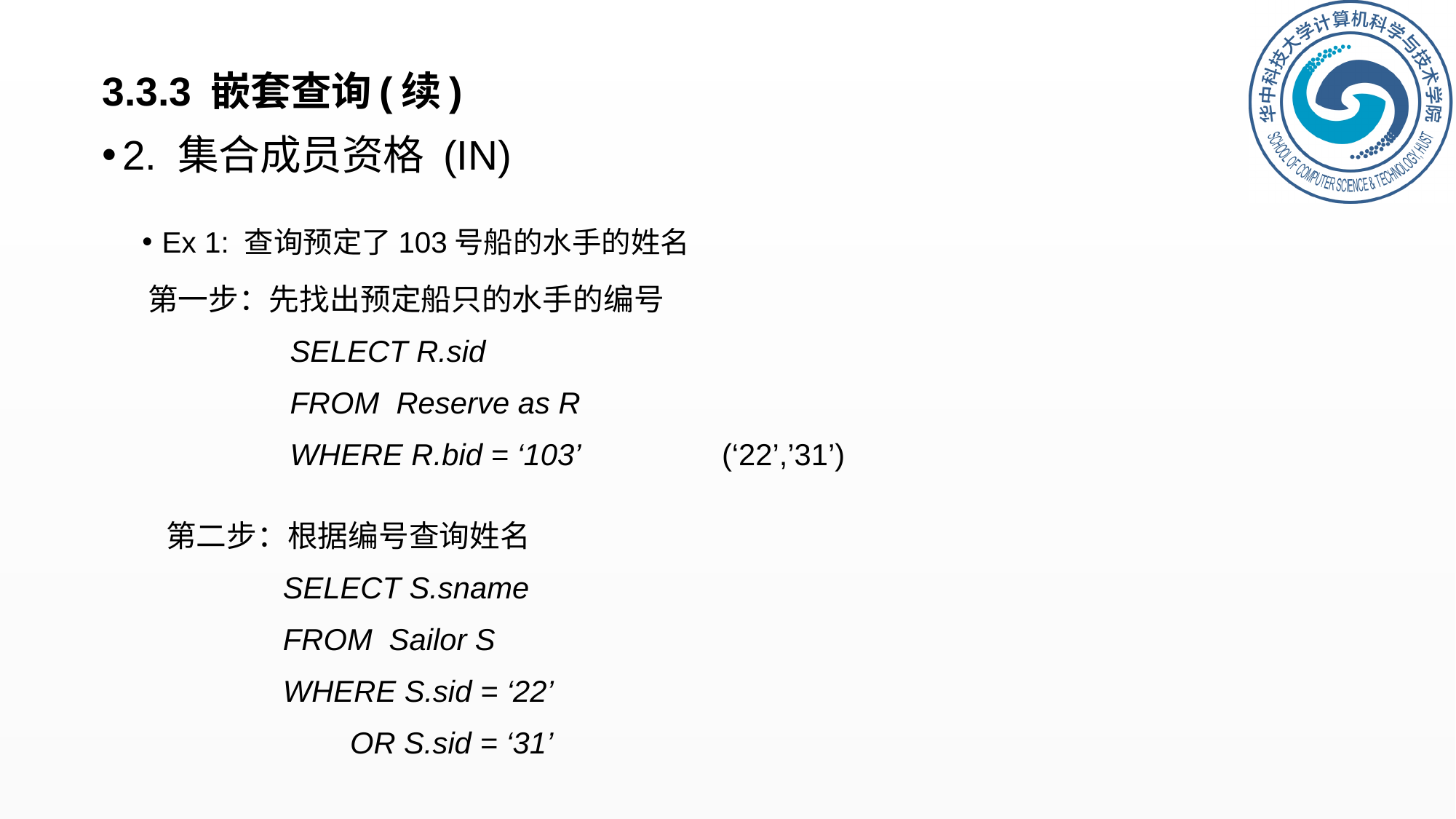

# 3.3.3 嵌套查询(续)
2. 集合成员资格 (IN)

Ex 1: 查询预定了103号船的水手的姓名

第一步：先找出预定船只的水手的编号
                 SELECT R.sid
                 FROM  Reserve as R
                 WHERE R.bid = ‘103’                 (‘22’,’31’)
第二步：根据编号查询姓名
              SELECT S.sname
              FROM  Sailor S
              WHERE S.sid = ‘22’
                      OR S.sid = ‘31’